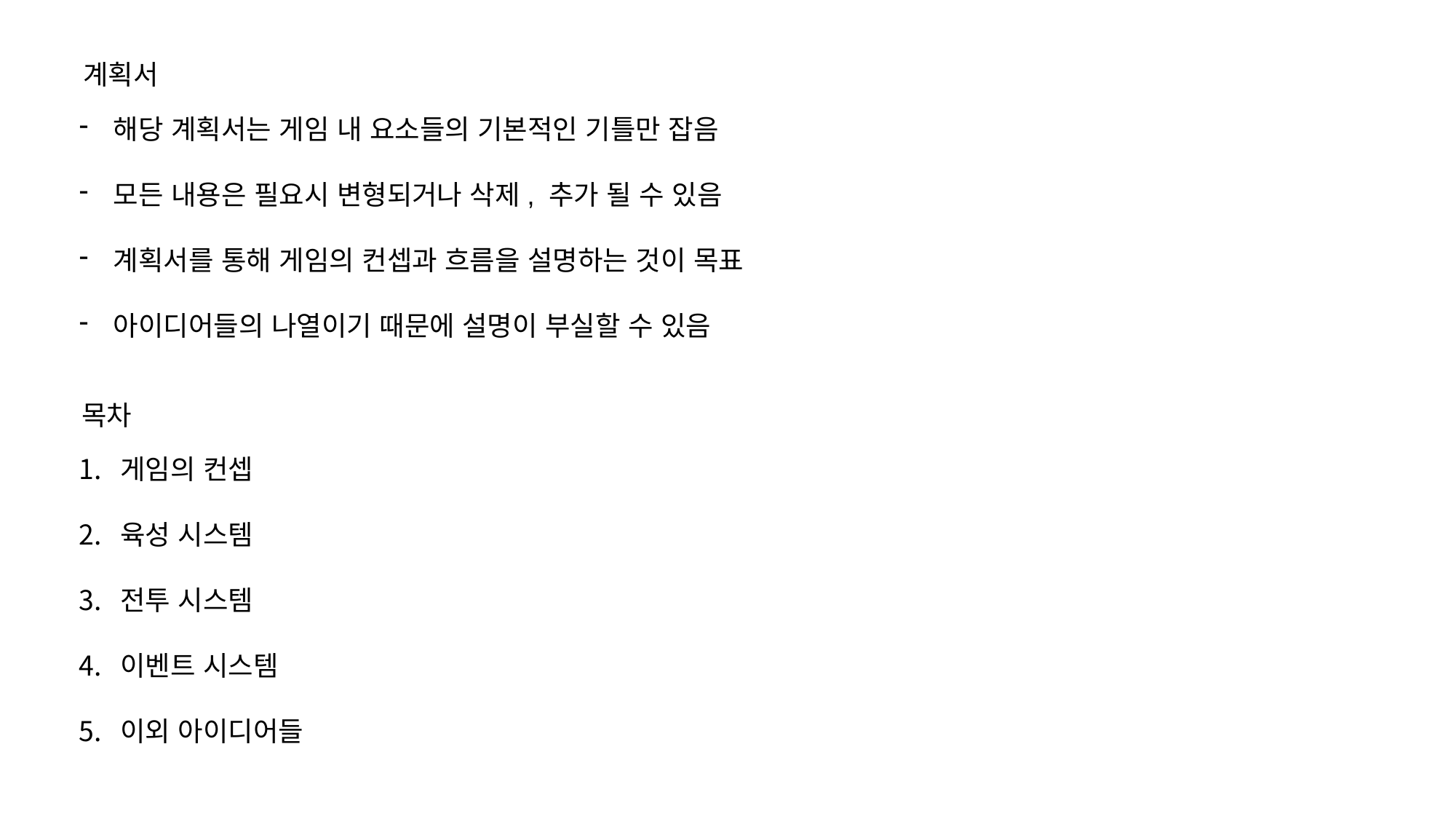

계획서
해당 계획서는 게임 내 요소들의 기본적인 기틀만 잡음

모든 내용은 필요시 변형되거나 삭제, 추가 될 수 있음

계획서를 통해 게임의 컨셉과 흐름을 설명하는 것이 목표

아이디어들의 나열이기 때문에 설명이 부실할 수 있음

목차
게임의 컨셉

육성 시스템

전투 시스템

이벤트 시스템

이외 아이디어들